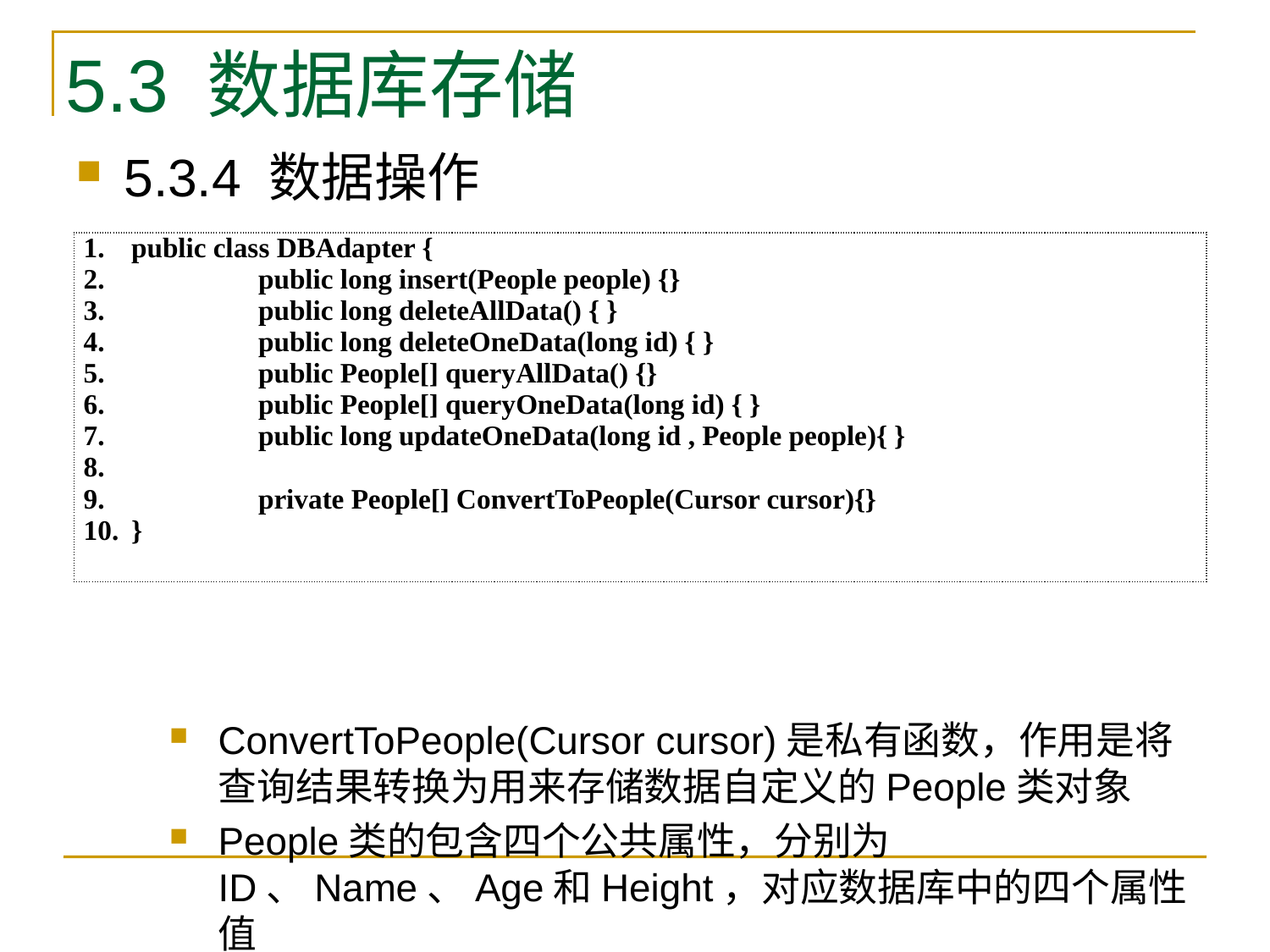

# 5.3 数据库存储
5.3.4 数据操作

ConvertToPeople(Cursor cursor)是私有函数，作用是将查询结果转换为用来存储数据自定义的People类对象
People类的包含四个公共属性，分别为ID、Name、Age和Height，对应数据库中的四个属性值
重载toString()函数，主要是便于界面显示的需要
| public class DBAdapter { public long insert(People people) {} public long deleteAllData() { } public long deleteOneData(long id) { } public People[] queryAllData() {} public People[] queryOneData(long id) { } public long updateOneData(long id , People people){ } private People[] ConvertToPeople(Cursor cursor){} } |
| --- |